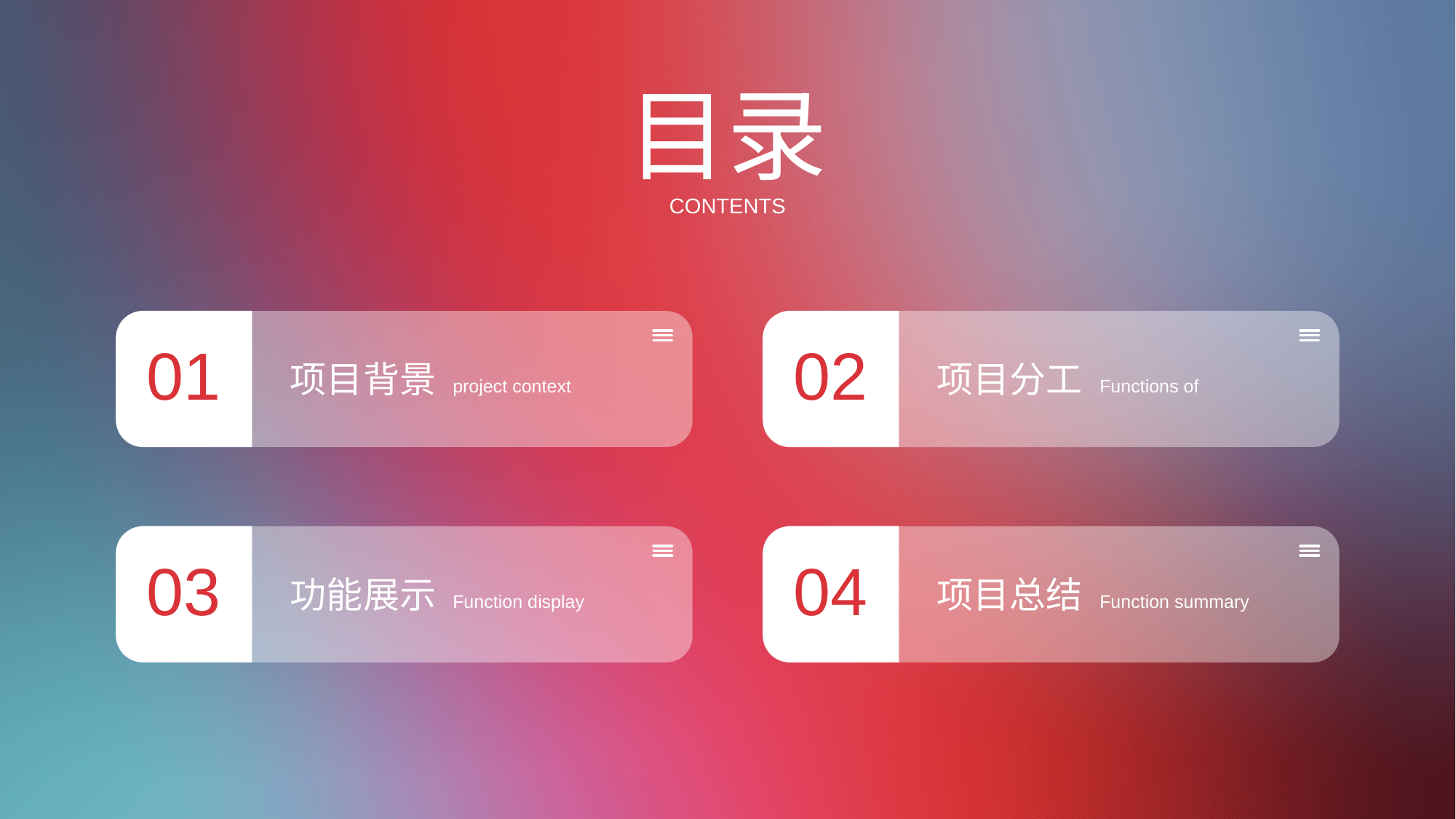

目录
CONTENTS

01
项目背景 project context

02
项目分工 Functions of

03
功能展示 Function display

04
项目总结 Function summary